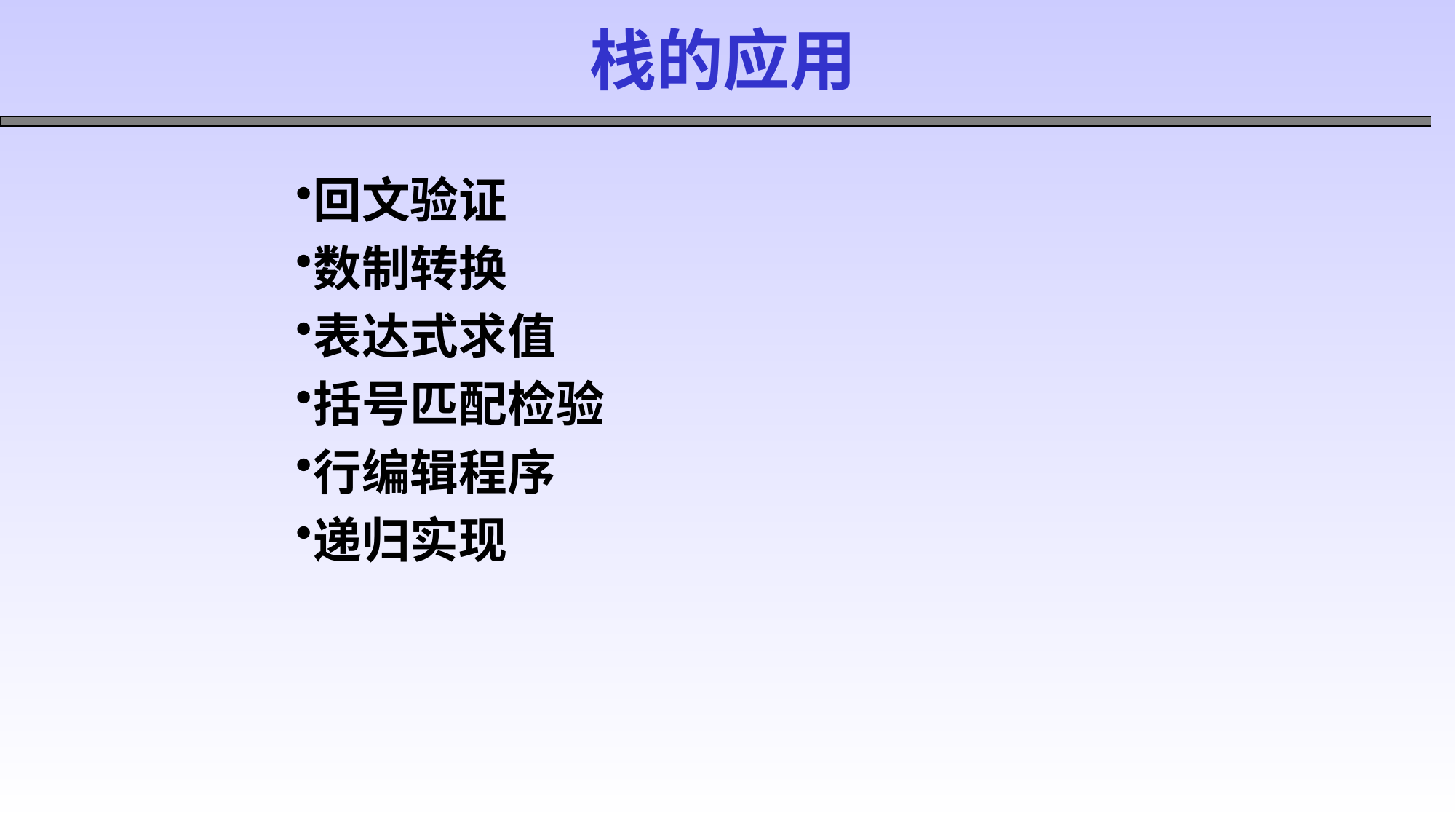

# 栈的应用
回文验证
数制转换
表达式求值
括号匹配检验
行编辑程序
递归实现